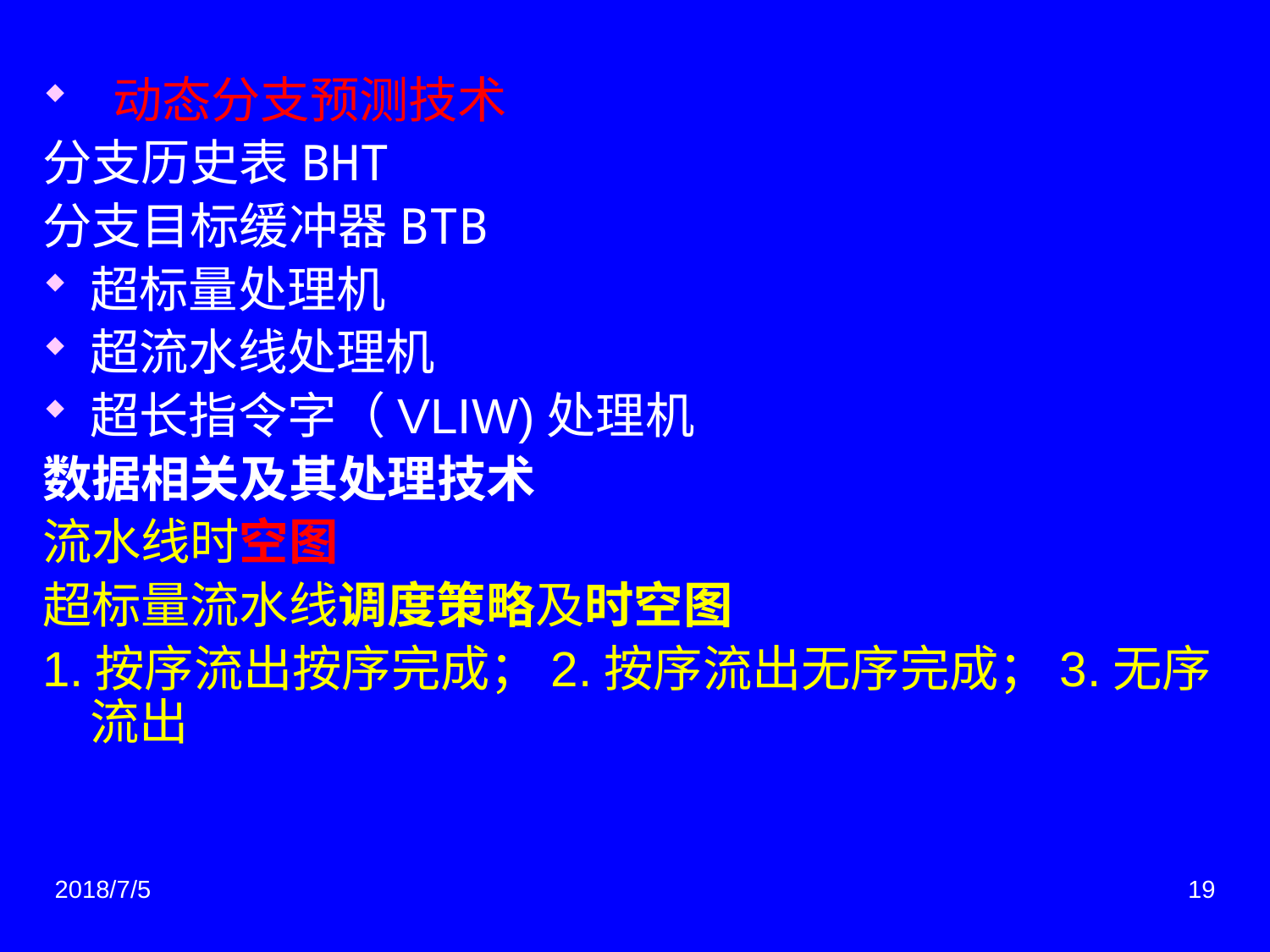

动态分支预测技术
分支历史表BHT
分支目标缓冲器BTB
超标量处理机
超流水线处理机
超长指令字（VLIW)处理机
数据相关及其处理技术
流水线时空图
超标量流水线调度策略及时空图
1.按序流出按序完成；2.按序流出无序完成；3.无序流出

2018/7/5
19